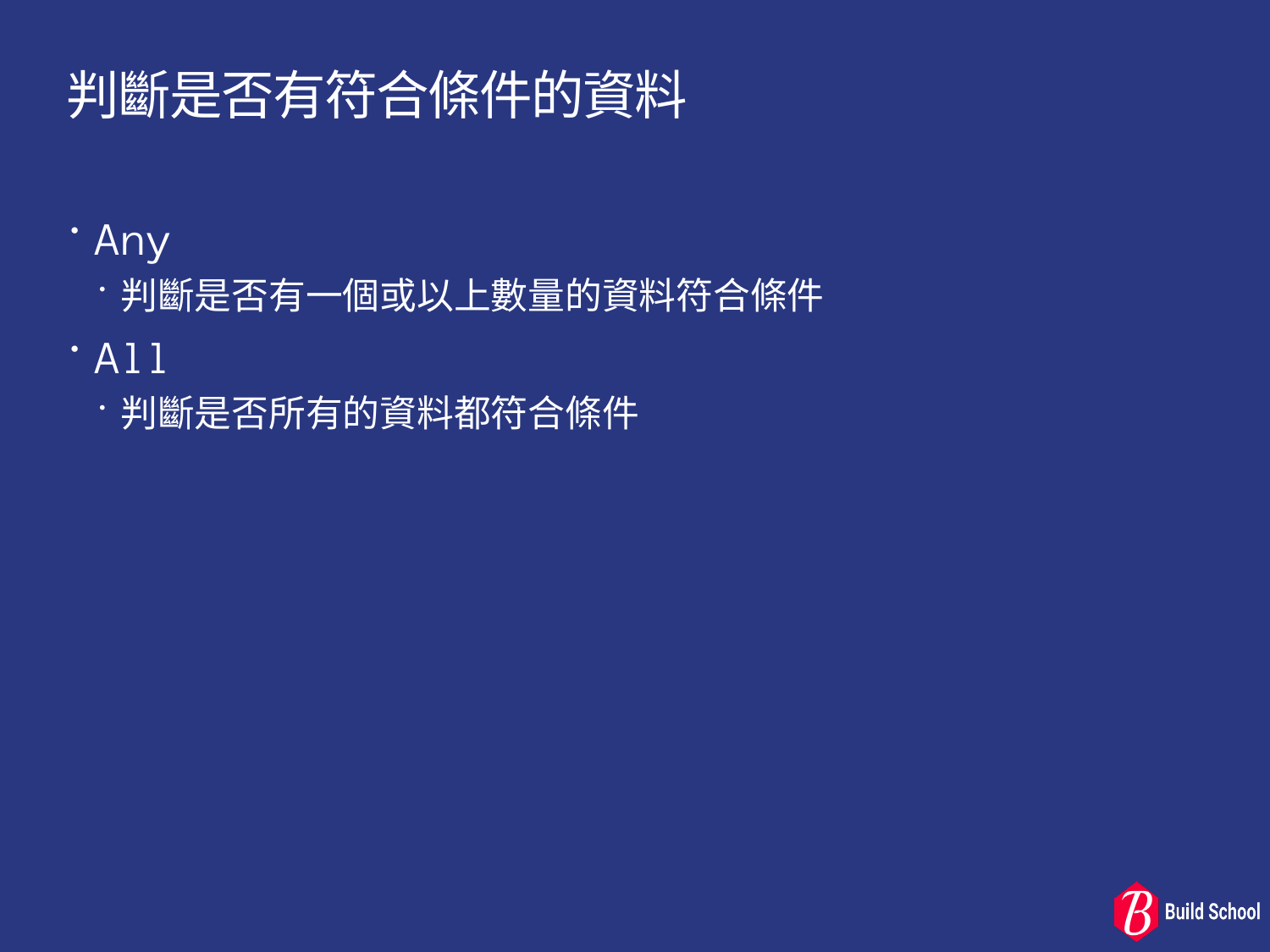

# 判斷是否有符合條件的資料
Any
判斷是否有一個或以上數量的資料符合條件
All
判斷是否所有的資料都符合條件